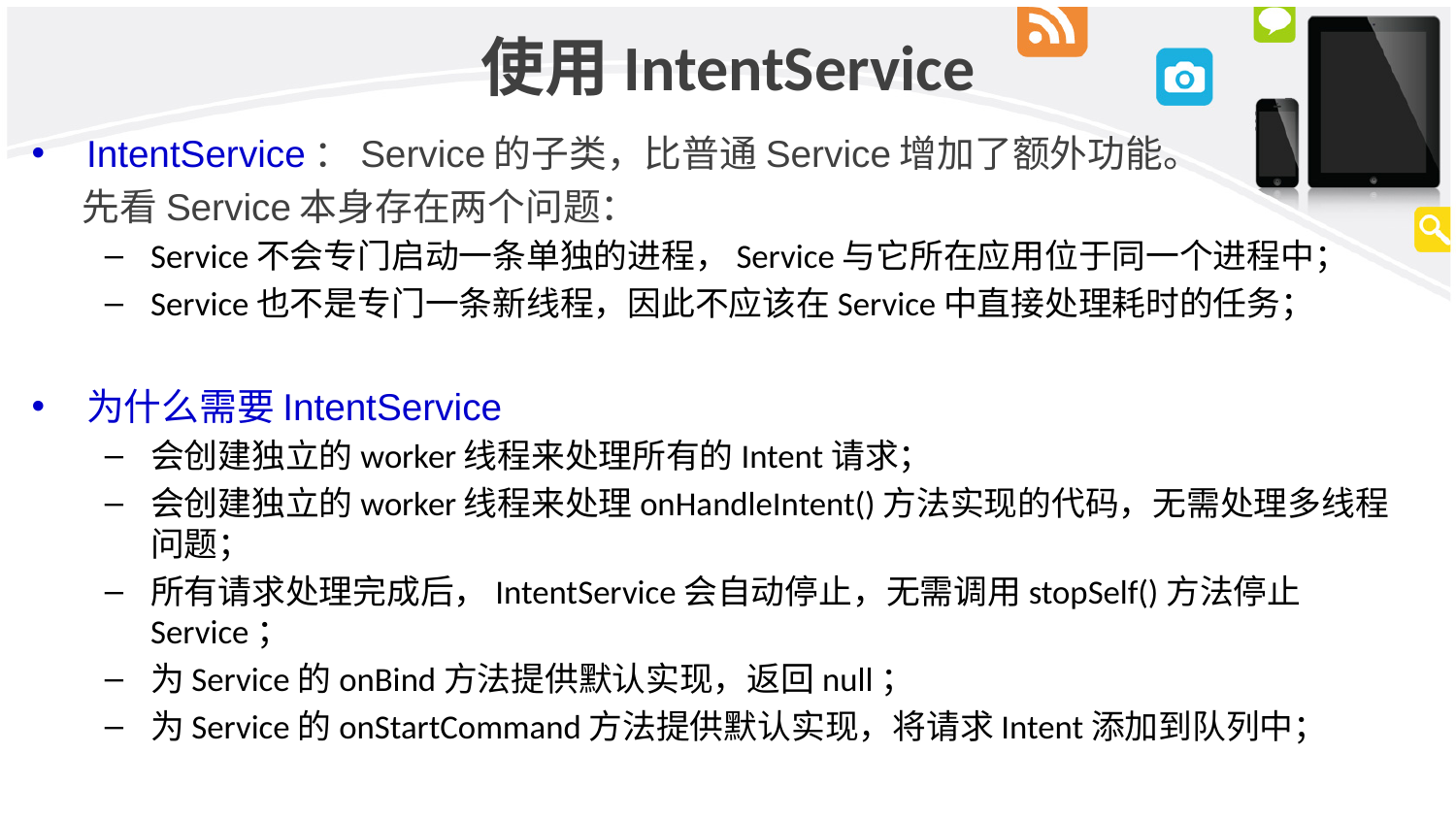

# 使用IntentService
IntentService：Service的子类，比普通Service增加了额外功能。
     先看Service本身存在两个问题：
Service不会专门启动一条单独的进程，Service与它所在应用位于同一个进程中；
Service也不是专门一条新线程，因此不应该在Service中直接处理耗时的任务；

为什么需要IntentService
会创建独立的worker线程来处理所有的Intent请求；
会创建独立的worker线程来处理onHandleIntent()方法实现的代码，无需处理多线程问题；
所有请求处理完成后，IntentService会自动停止，无需调用stopSelf()方法停止Service；
为Service的onBind方法提供默认实现，返回null；
为Service的onStartCommand方法提供默认实现，将请求Intent添加到队列中；